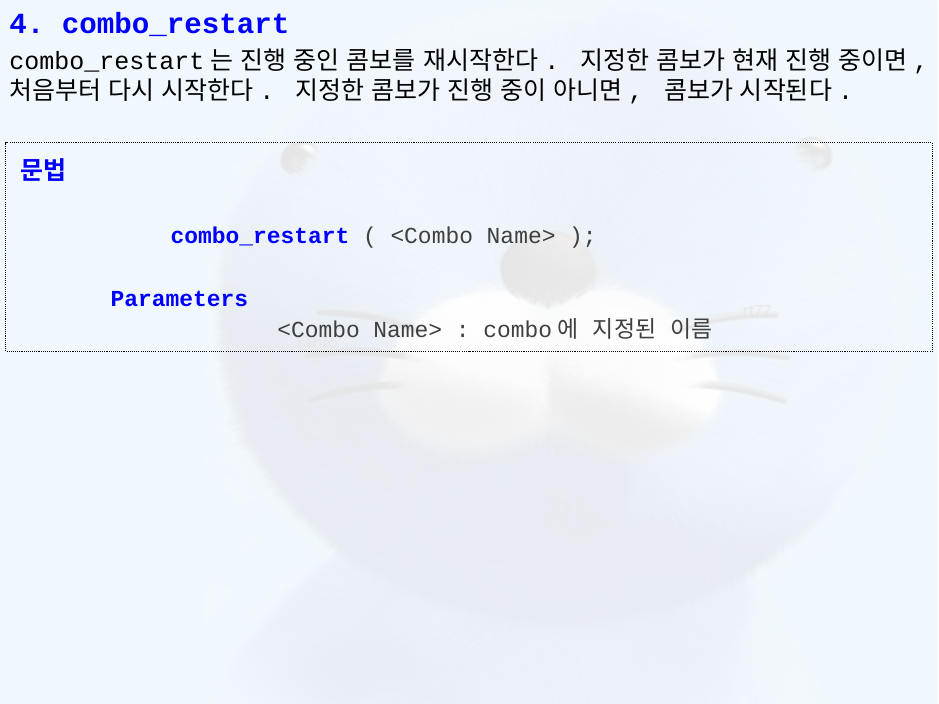

4. combo_restart
combo_restart는 진행 중인 콤보를 재시작한다. 지정한 콤보가 현재 진행 중이면, 처음부터 다시 시작한다. 지정한 콤보가 진행 중이 아니면, 콤보가 시작된다.

문법

	combo_restart ( <Combo Name> );

Parameters
<Combo Name> : combo에 지정된 이름